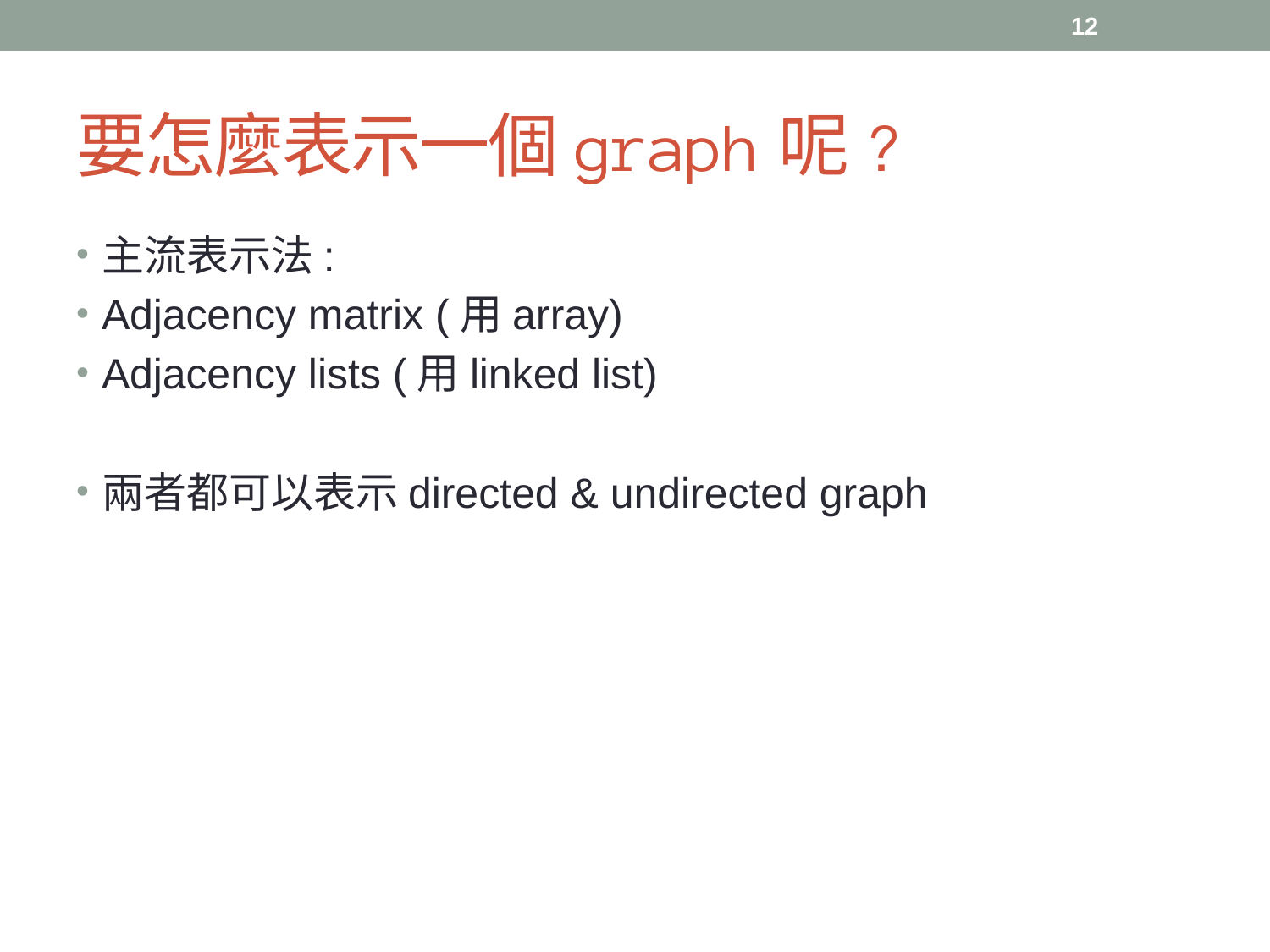

12
# 要怎麼表示一個graph呢?
主流表示法:
Adjacency matrix (用array)
Adjacency lists (用linked list)

兩者都可以表示directed & undirected graph